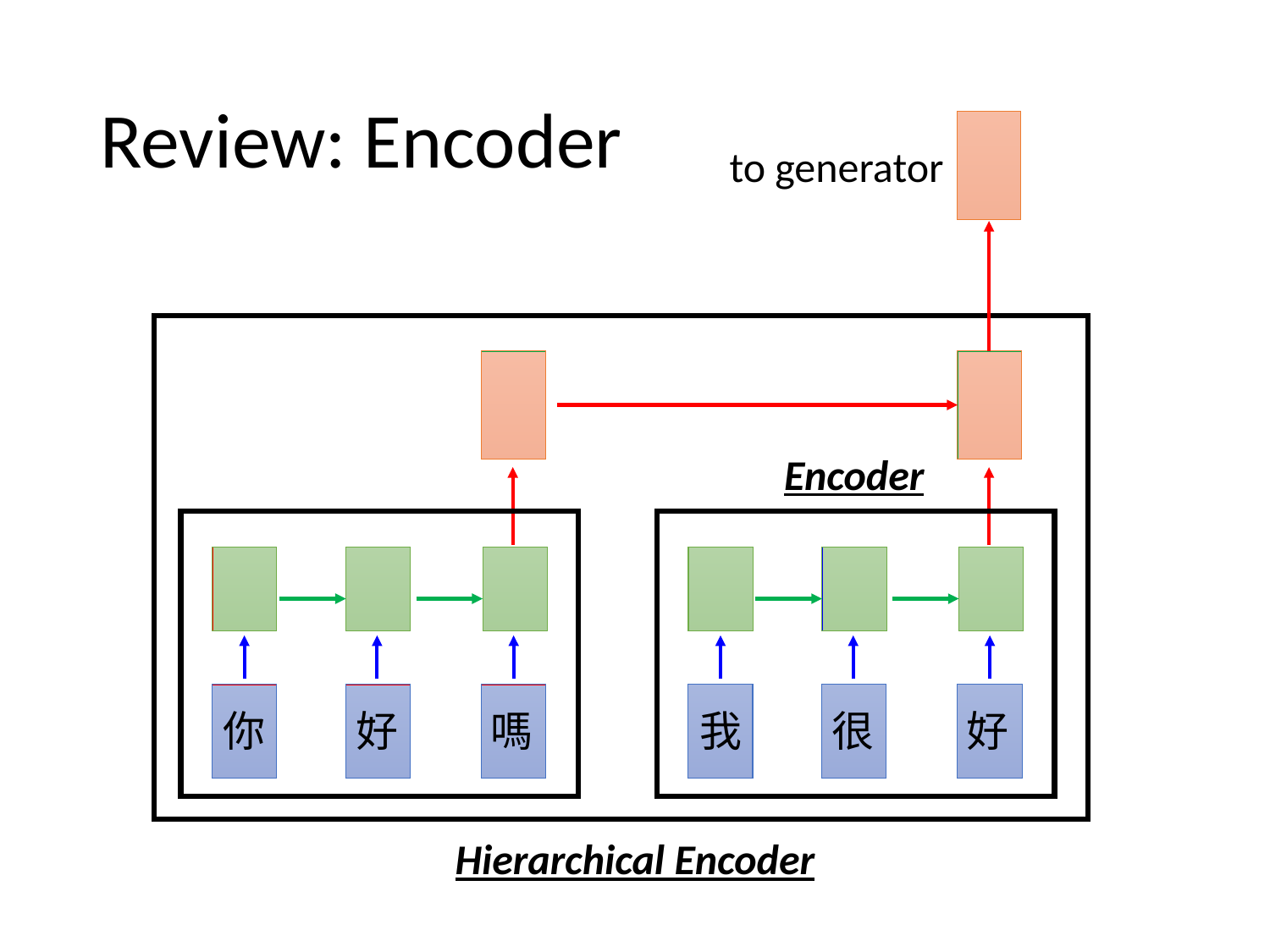

# Review: Encoder

to generator

Encoder

你
好
嗎
我
很
好
Hierarchical Encoder